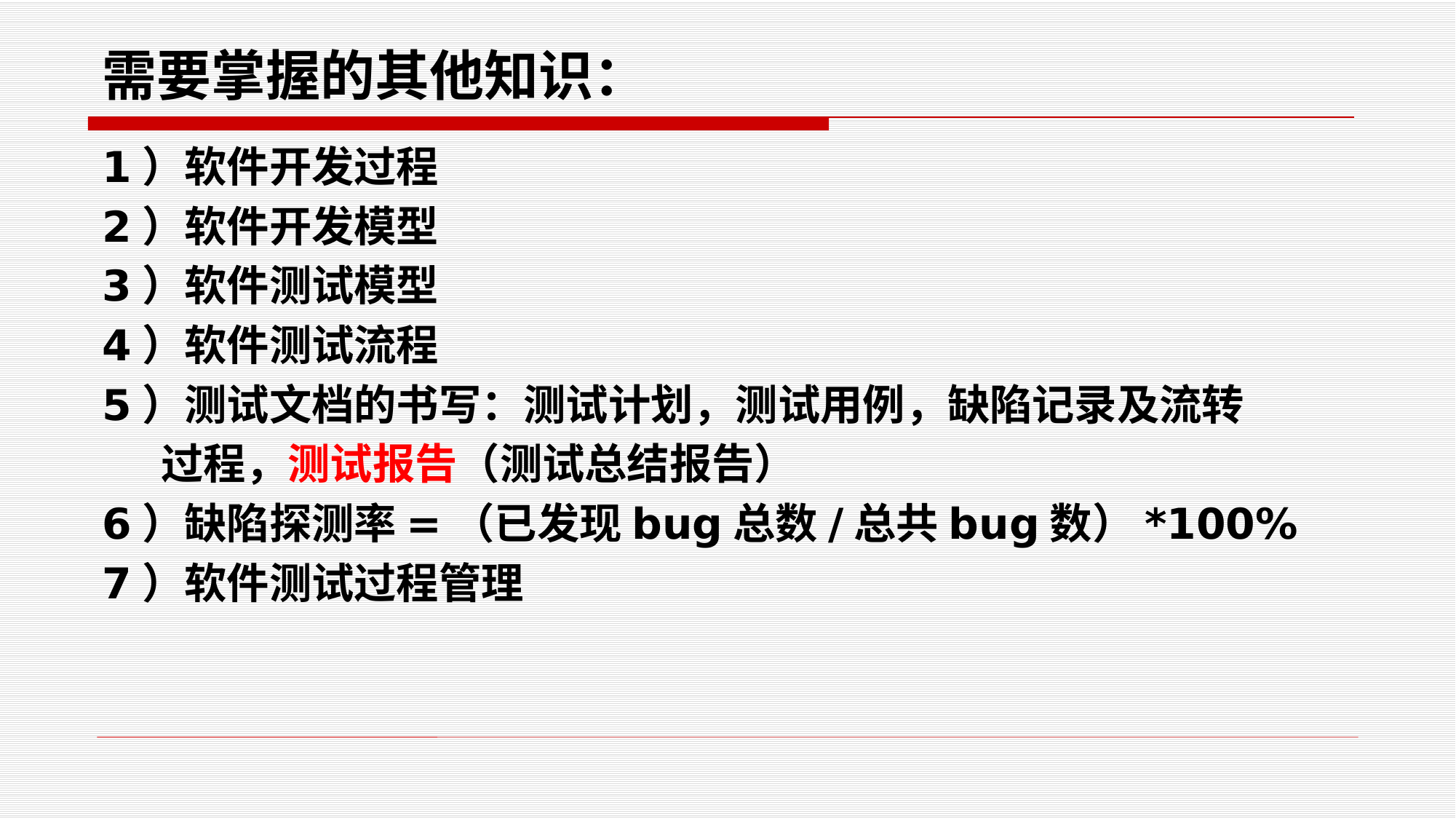

# 需要掌握的其他知识：
1）软件开发过程
2）软件开发模型
3）软件测试模型
4）软件测试流程
5）测试文档的书写：测试计划，测试用例，缺陷记录及流转
     过程，测试报告（测试总结报告）
6）缺陷探测率=（已发现bug总数/总共bug数）*100%
7）软件测试过程管理